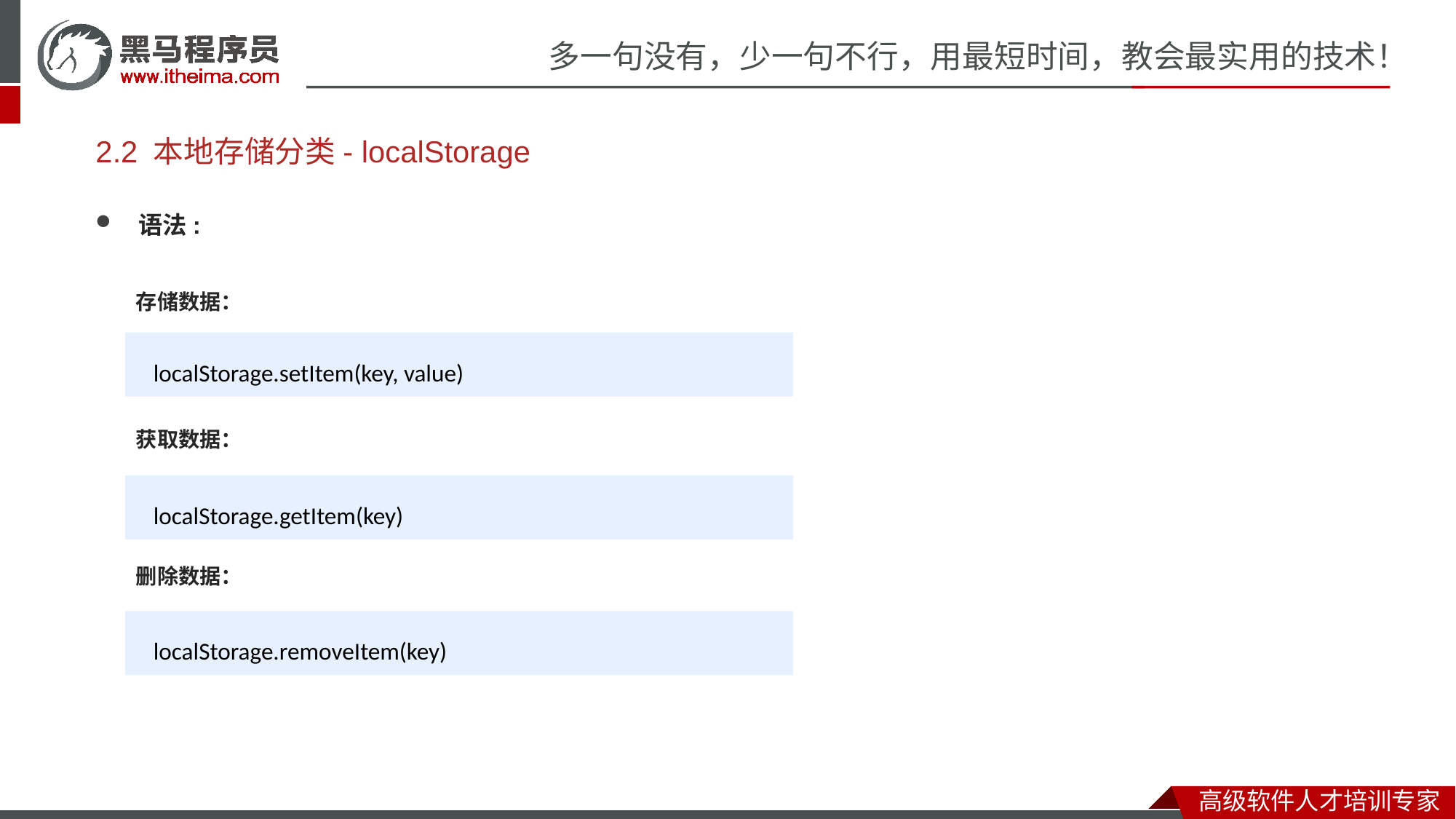

# 2.2 本地存储分类- localStorage
语法:

存储数据：
localStorage.setItem(key, value)
获取数据：
localStorage.getItem(key)
删除数据：
localStorage.removeItem(key)